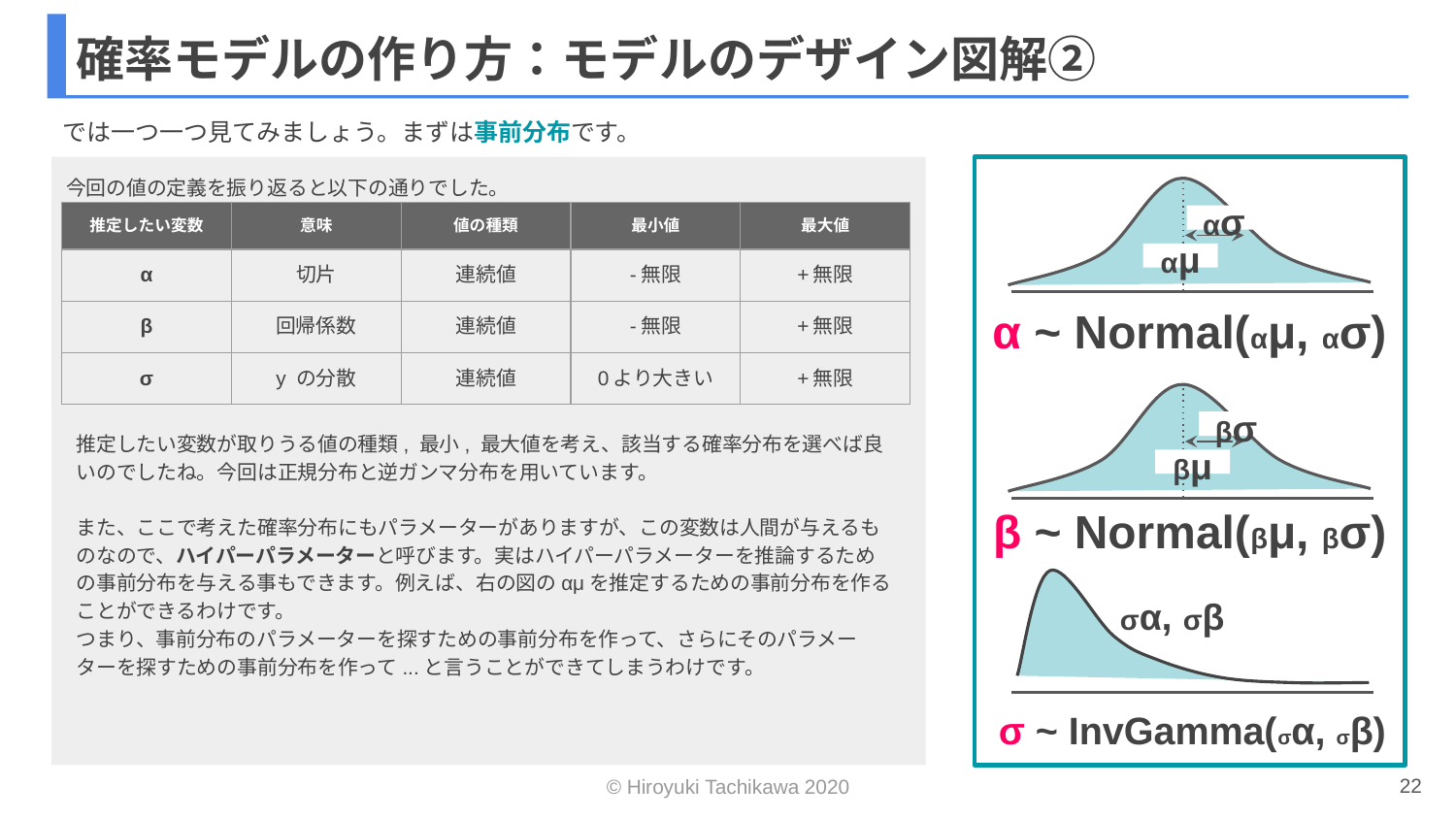

# 確率モデルの作り方：モデルのデザイン図解②
では一つ一つ見てみましょう。まずは事前分布です。
今回の値の定義を振り返ると以下の通りでした。

| 推定したい変数 | 意味 | 値の種類 | 最小値 | 最大値 |
| --- | --- | --- | --- | --- |
| α | 切片 | 連続値 | -無限 | +無限 |
| β | 回帰係数 | 連続値 | -無限 | +無限 |
| σ | y の分散 | 連続値 | 0より大きい | +無限 |
ασ
αμ
α ~ Normal(αμ, ασ)

βσ
推定したい変数が取りうる値の種類, 最小, 最大値を考え、該当する確率分布を選べば良いのでしたね。今回は正規分布と逆ガンマ分布を用いています。

また、ここで考えた確率分布にもパラメーターがありますが、この変数は人間が与えるものなので、ハイパーパラメーターと呼びます。実はハイパーパラメーターを推論するための事前分布を与える事もできます。例えば、右の図のαμを推定するための事前分布を作ることができるわけです。
つまり、事前分布のパラメーターを探すための事前分布を作って、さらにそのパラメーターを探すための事前分布を作って...と言うことができてしまうわけです。

βμ
β ~ Normal(βμ, βσ)

σα, σβ
σ ~ InvGamma(σα, σβ)
22